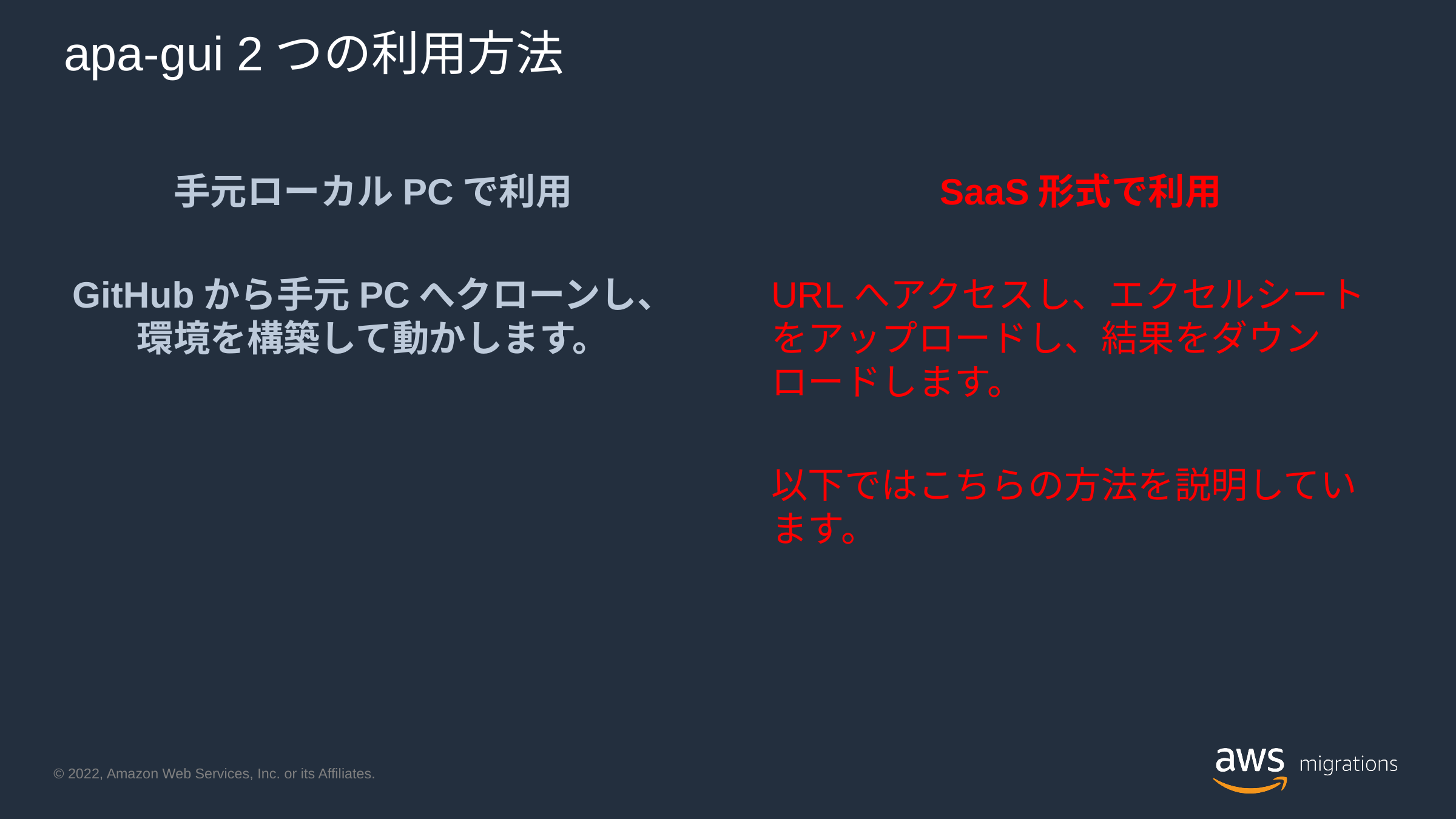

# apa-gui 2つの利用方法
手元ローカルPCで利用

GitHubから手元PCへクローンし、環境を構築して動かします。
SaaS形式で利用

URLへアクセスし、エクセルシートをアップロードし、結果をダウンロードします。

以下ではこちらの方法を説明しています。